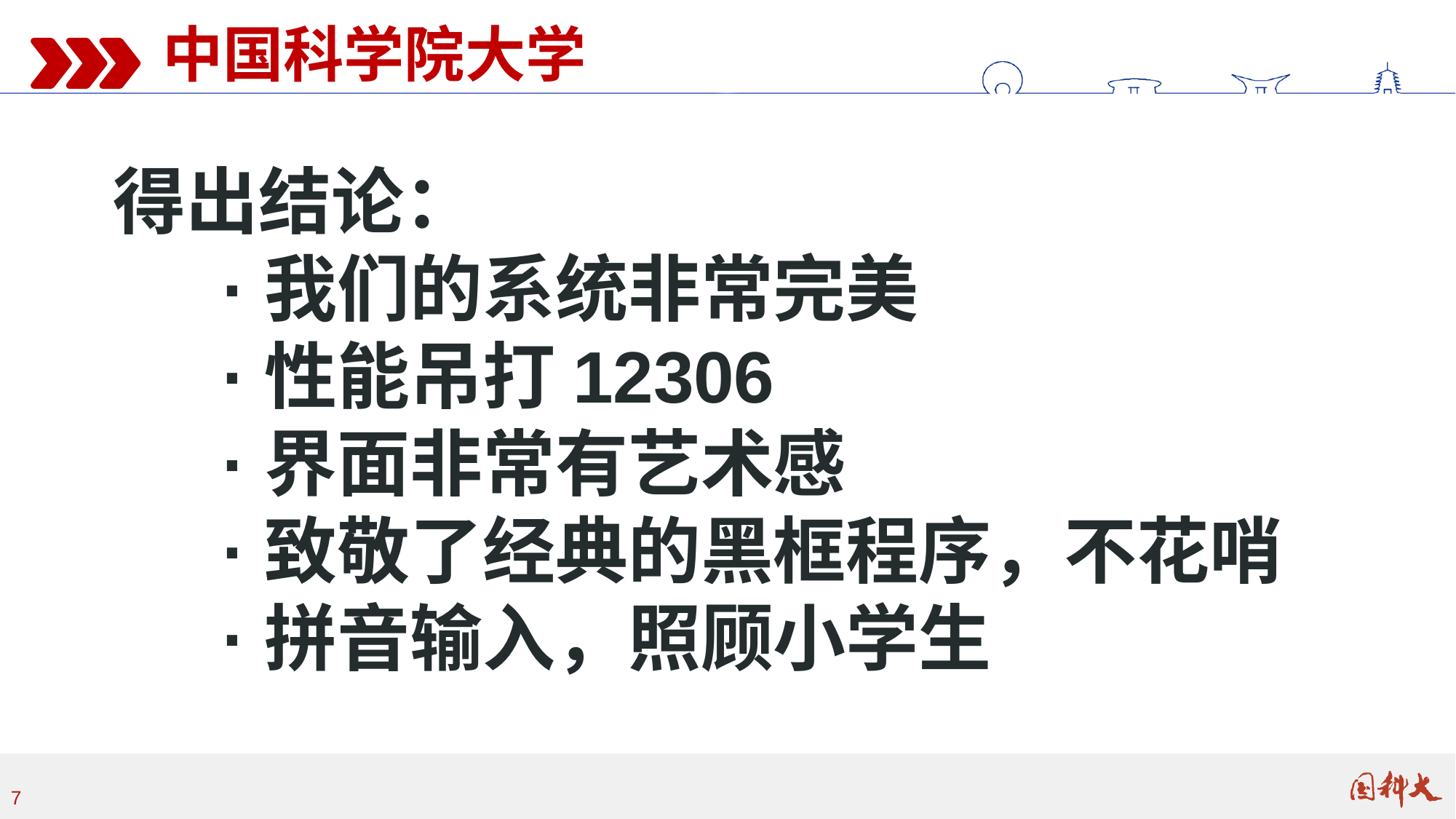

中国科学院大学

得出结论：
	·我们的系统非常完美
	·性能吊打12306
	·界面非常有艺术感
	·致敬了经典的黑框程序，不花哨
	·拼音输入，照顾小学生